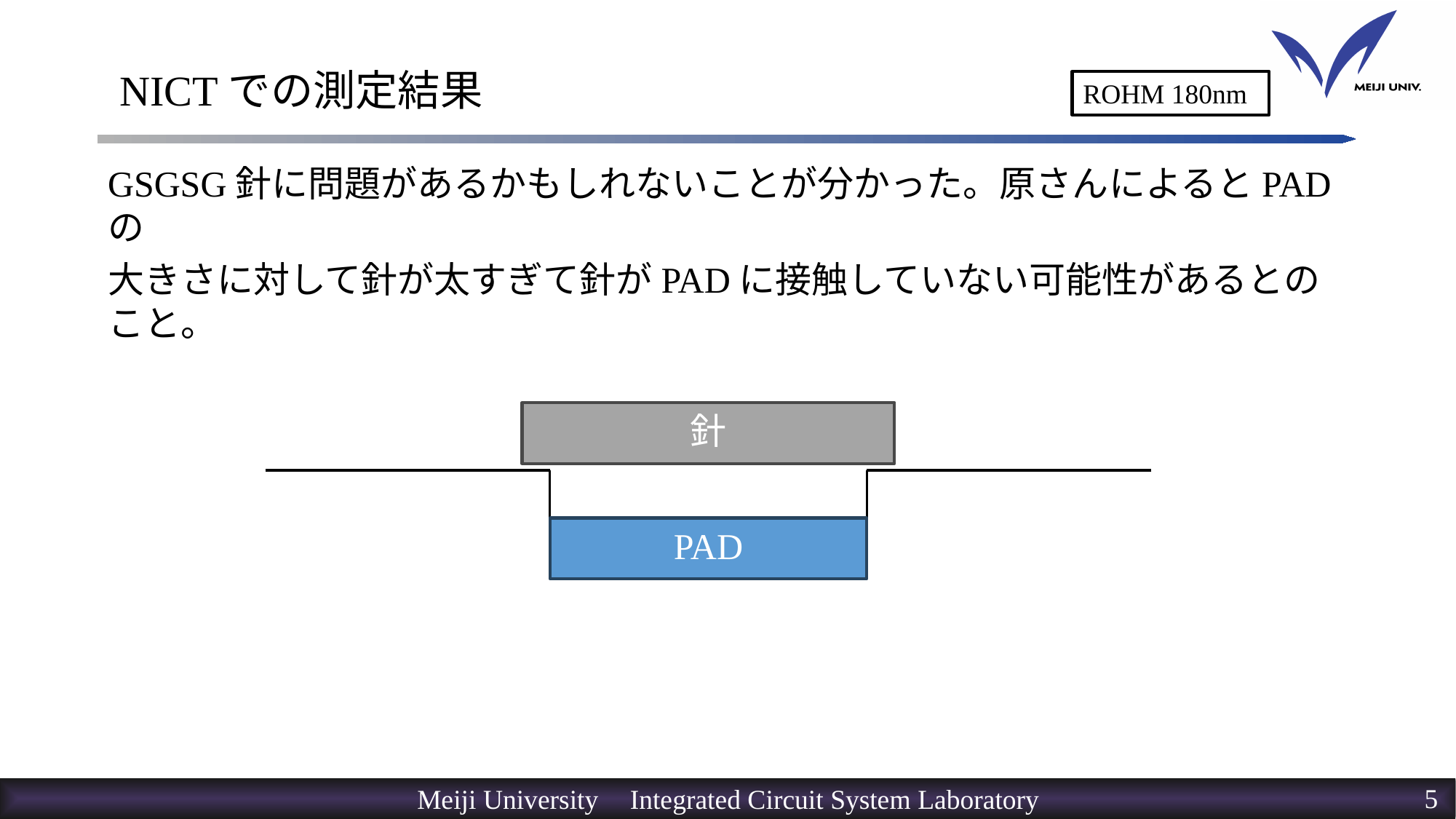

# NICTでの測定結果
ROHM 180nm
GSGSG針に問題があるかもしれないことが分かった。原さんによるとPADの
大きさに対して針が太すぎて針がPADに接触していない可能性があるとのこと。
針
PAD